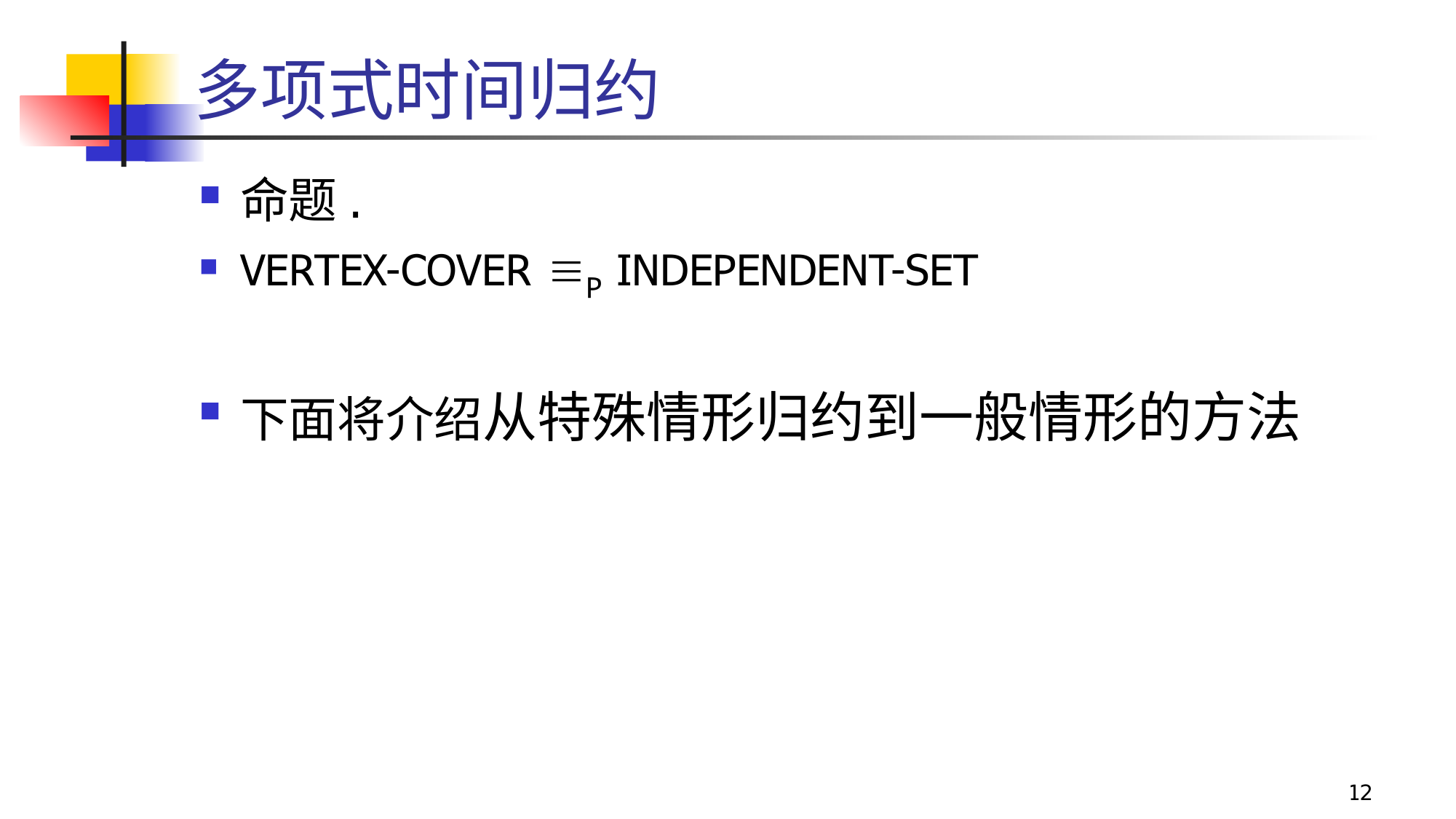

# 多项式时间归约
命题.
VERTEX-COVER ≡P INDEPENDENT-SET

下面将介绍从特殊情形归约到一般情形的方法

12